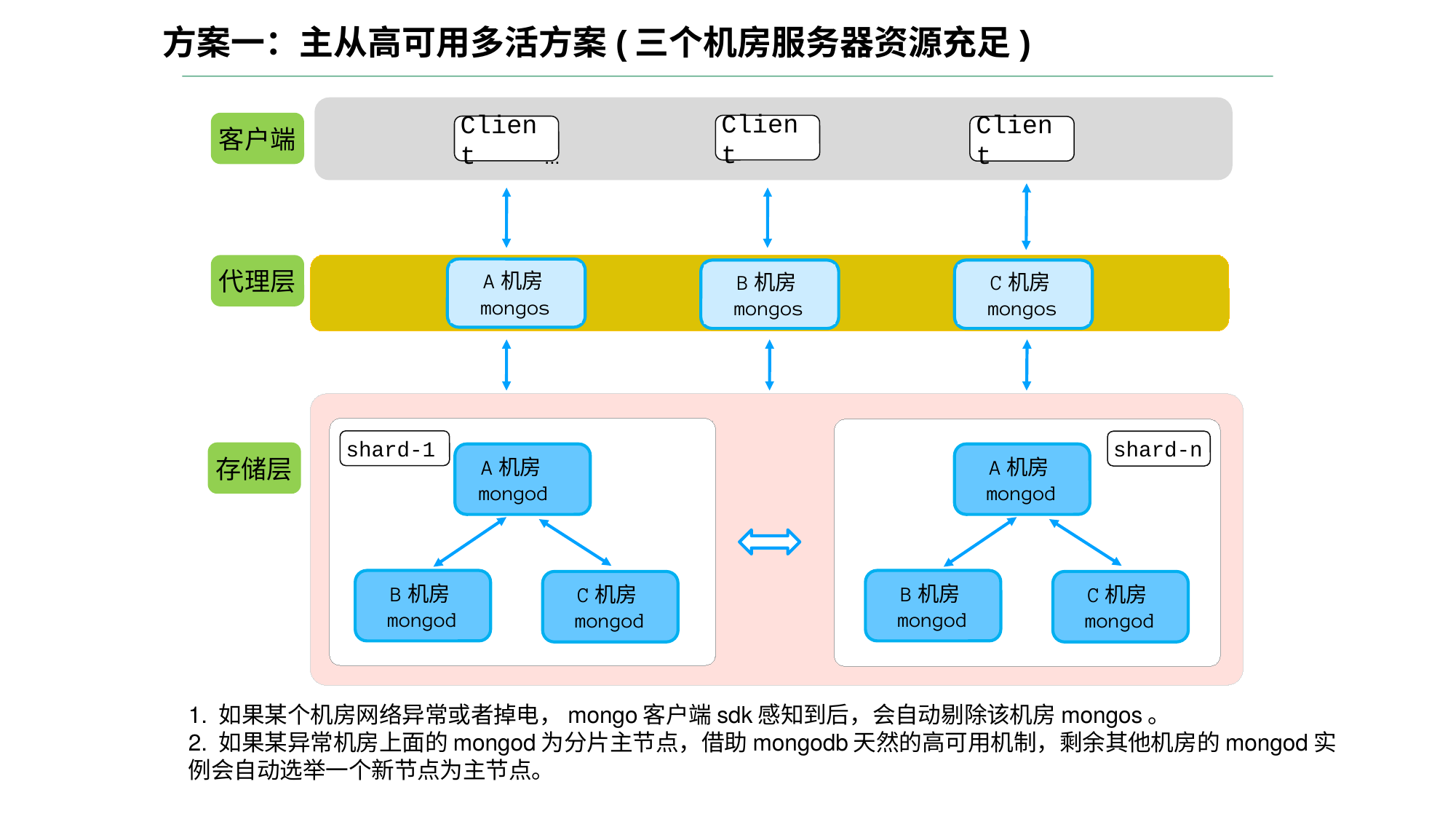

方案一：主从高可用多活方案(三个机房服务器资源充足)

客户端

Client

Client

Client
...

代理层

A机房mongos

B机房mongos

C机房mongos
...
...

shard-1

shard-n

存储层

A机房mongod

A机房mongod

B机房mongod

B机房mongod

C机房mongod

C机房mongod
1. 如果某个机房网络异常或者掉电，mongo客户端sdk感知到后，会自动剔除该机房mongos。
2. 如果某异常机房上面的mongod为分片主节点，借助mongodb天然的高可用机制，剩余其他机房的mongod实例会自动选举一个新节点为主节点。